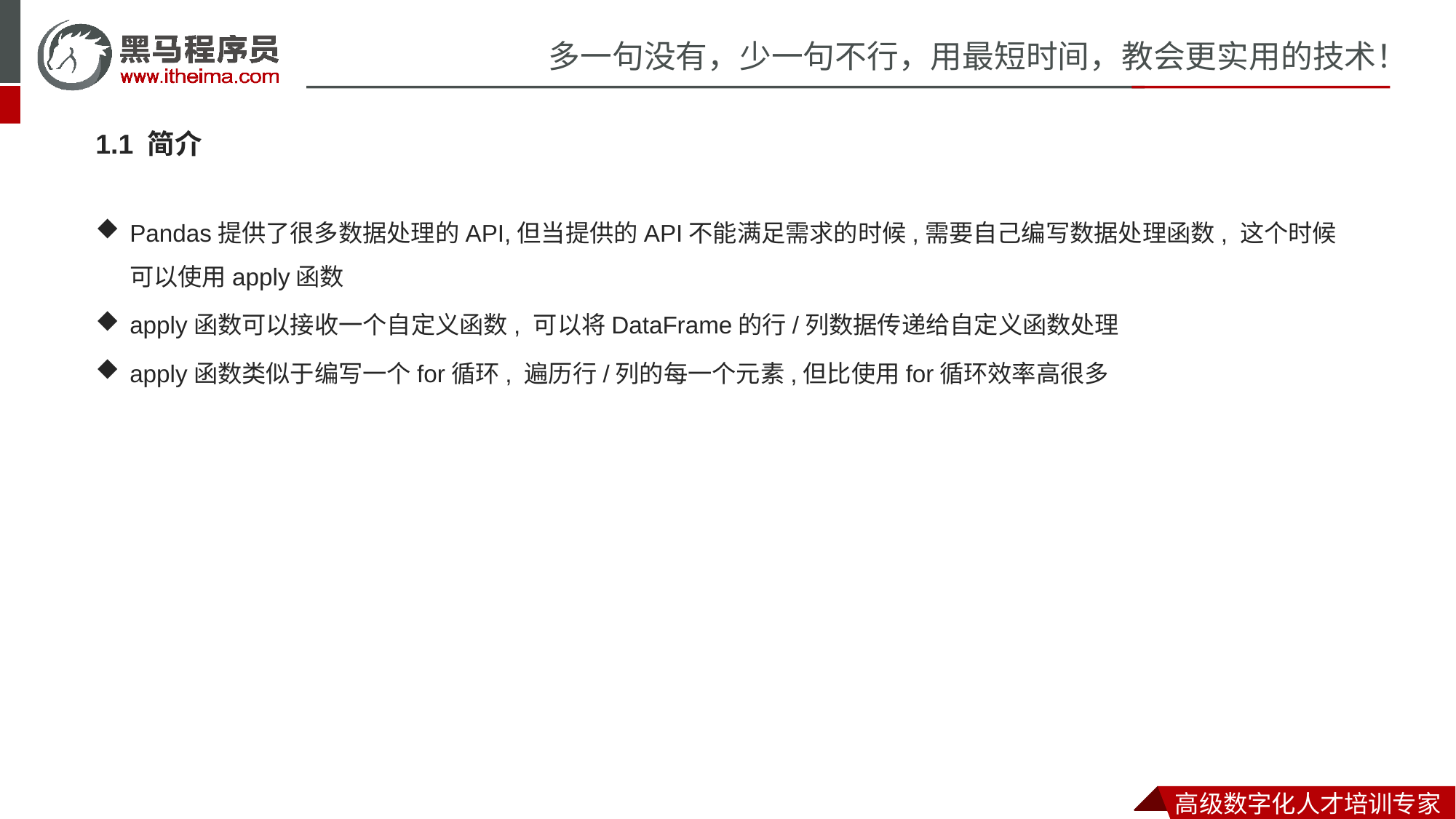

1.1 简介
Pandas提供了很多数据处理的API,但当提供的API不能满足需求的时候,需要自己编写数据处理函数, 这个时候可以使用apply函数
apply函数可以接收一个自定义函数, 可以将DataFrame的行/列数据传递给自定义函数处理
apply函数类似于编写一个for循环, 遍历行/列的每一个元素,但比使用for循环效率高很多